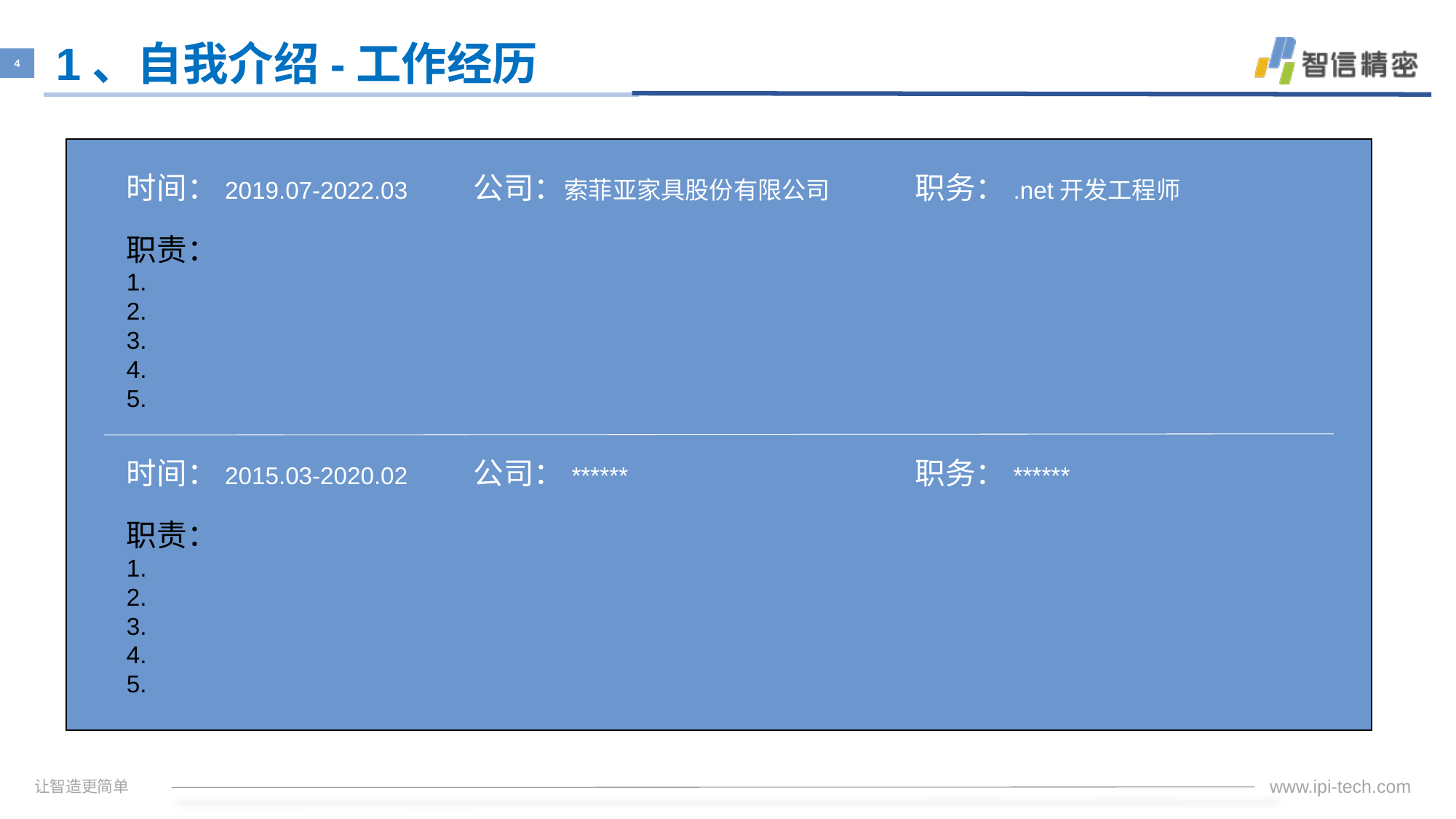

1、自我介绍-工作经历

公司：索菲亚家具股份有限公司
职务：.net开发工程师
时间：2019.07-2022.03
职责：
1.
2.
3.
4.
5.
公司：******
职务：******
时间：2015.03-2020.02
职责：
1.
2.
3.
4.
5.